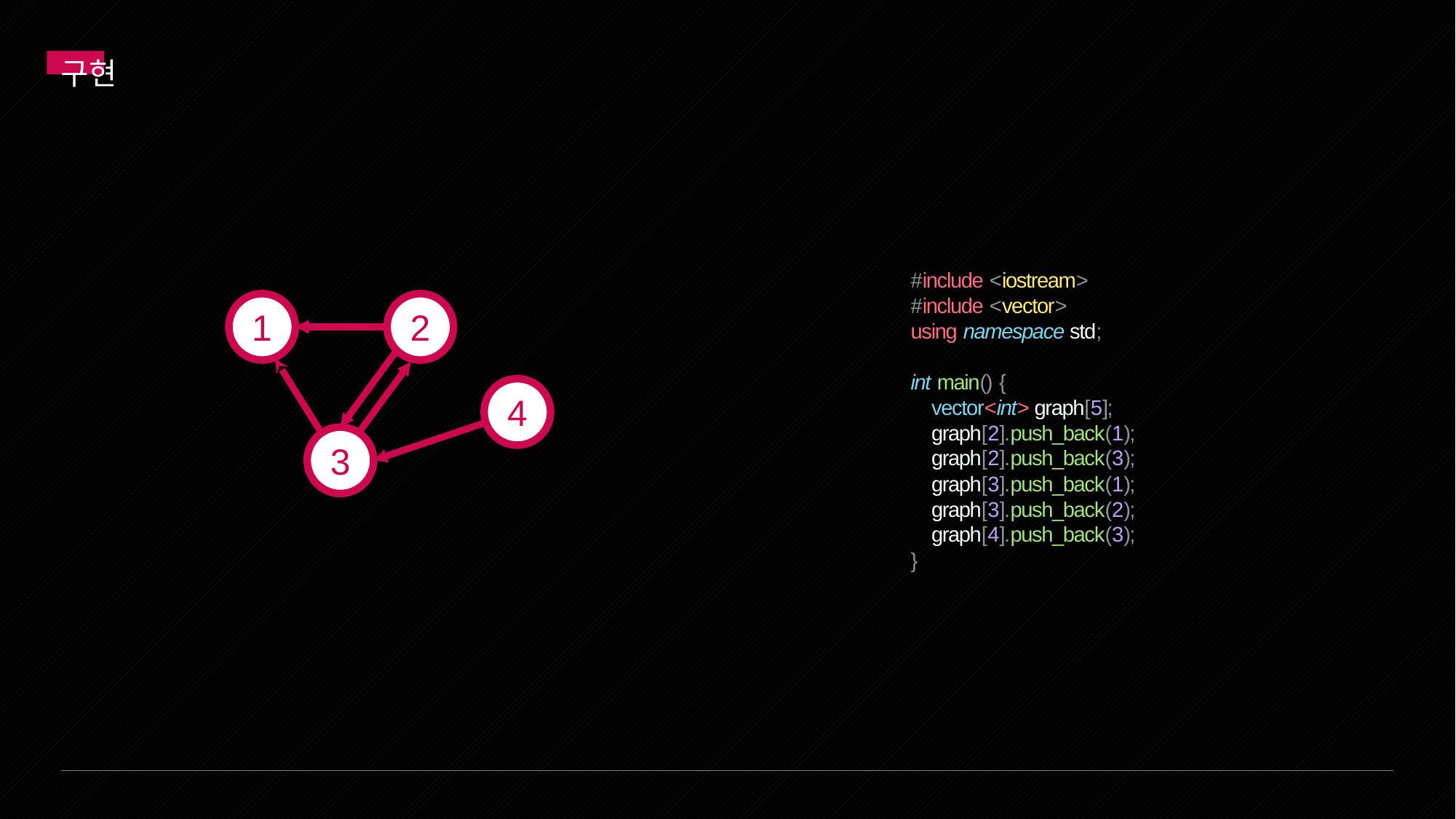

구현

#include <iostream>
#include <vector>
using namespace std;
int main() {
    vector<int> graph[5];
    graph[2].push_back(1);
    graph[2].push_back(3);
    graph[3].push_back(1);
    graph[3].push_back(2);
    graph[4].push_back(3);
}
1
2
4
3
2021 알고리즘 특강 with C++